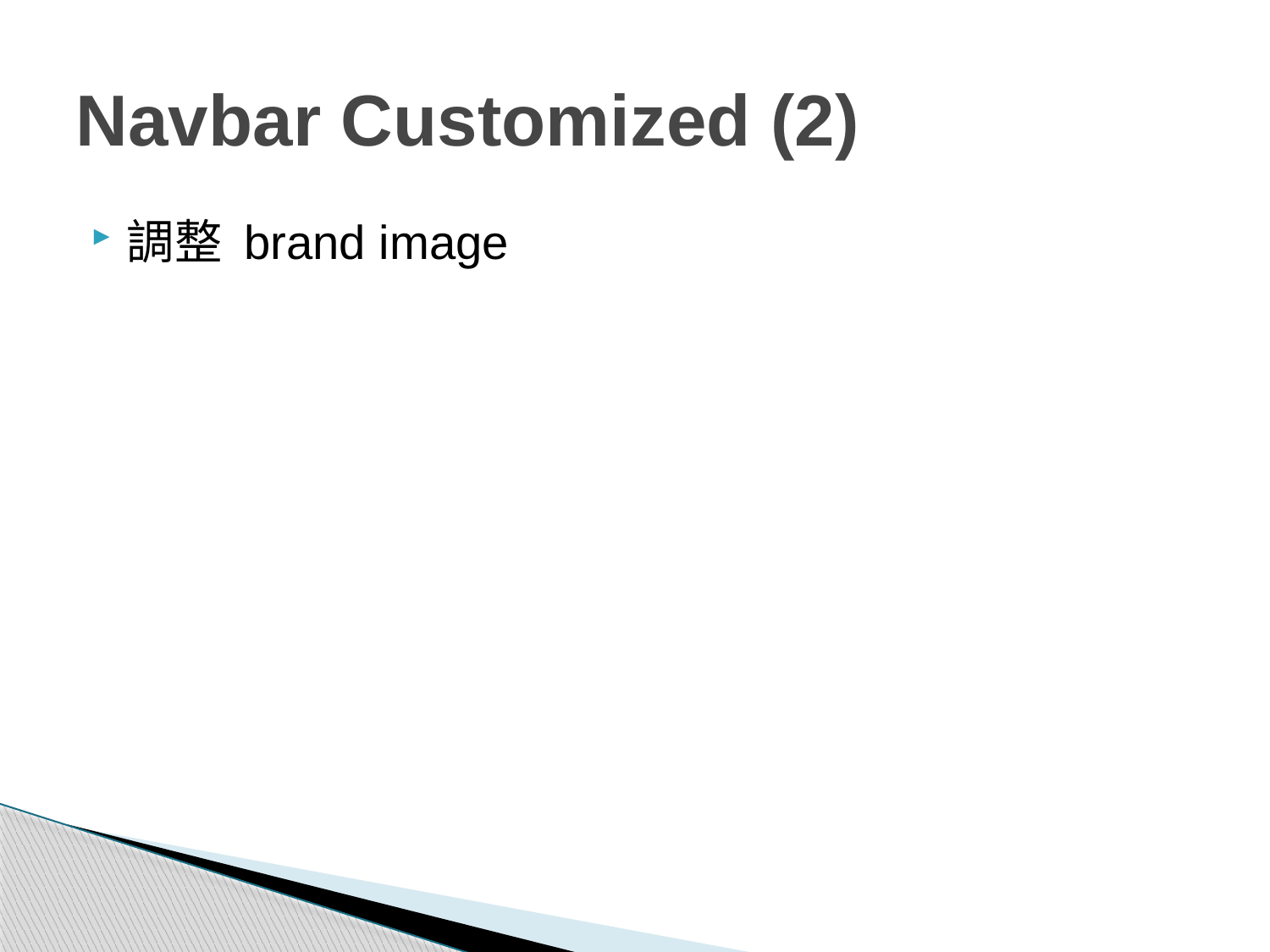

# Navbar Customized (2)
調整 brand image